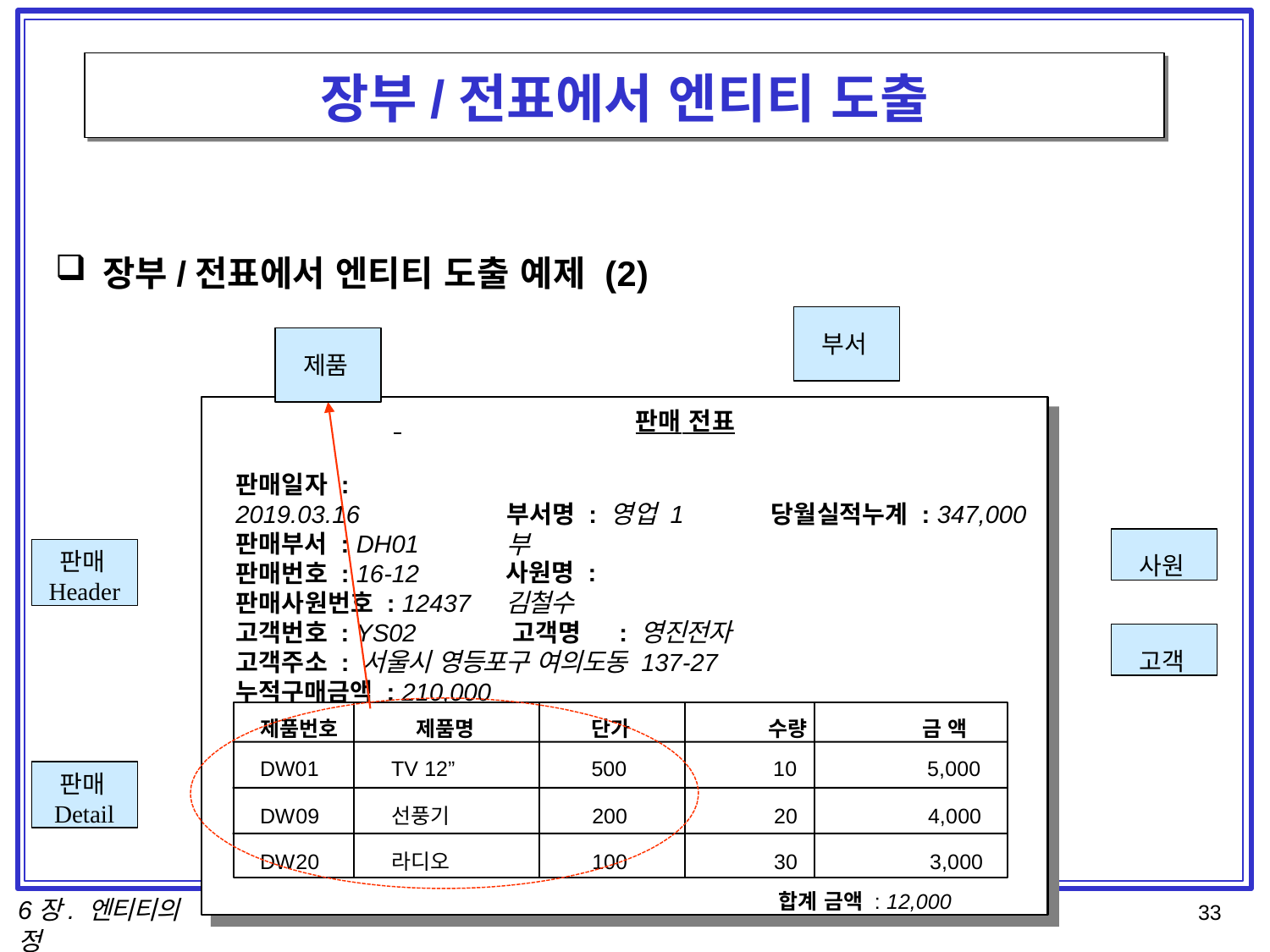

# 장부/전표에서 엔티티 도출
장부/전표에서 엔티티 도출 예제 (2)

부서

제품

 	판매 전표

판매일자 : 2019.03.16
판매부서 : DH01
판매번호 : 16-12
판매사원번호 : 12437
부서명 : 영업 1부
당월실적누계 : 347,000
사원
판매
Header
사원명 : 김철수
고객번호 : YS02	고객명	: 영진전자
고객
고객주소 : 서울시 영등포구 여의도동 137-27
누적구매금액 : 210,000
제품번호	제품명	단가
DW01	TV 12”	500

수량
금 액
10
5,000
판매
Detail
DW09	선풍기	200
DW20	라디오	100
20
4,000
30	3,000
합계 금액 : 12,000
6장. 엔티티의 정
의
33